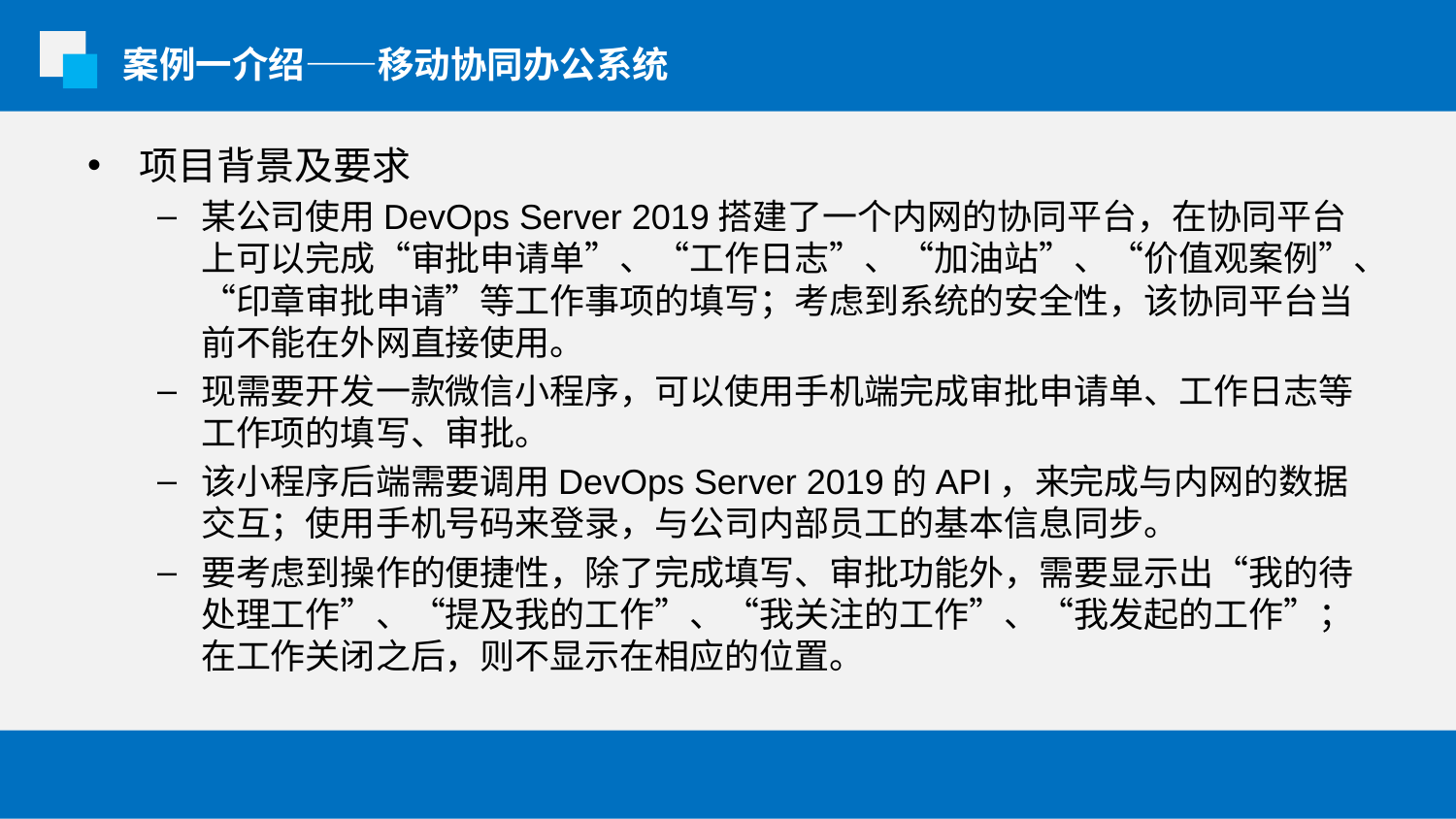

案例一介绍——移动协同办公系统

项目背景及要求
某公司使用DevOps Server 2019搭建了一个内网的协同平台，在协同平台上可以完成“审批申请单”、“工作日志”、“加油站”、“价值观案例”、“印章审批申请”等工作事项的填写；考虑到系统的安全性，该协同平台当前不能在外网直接使用。
现需要开发一款微信小程序，可以使用手机端完成审批申请单、工作日志等工作项的填写、审批。
该小程序后端需要调用DevOps Server 2019的API，来完成与内网的数据交互；使用手机号码来登录，与公司内部员工的基本信息同步。
要考虑到操作的便捷性，除了完成填写、审批功能外，需要显示出“我的待处理工作”、“提及我的工作”、“我关注的工作”、“我发起的工作”；在工作关闭之后，则不显示在相应的位置。